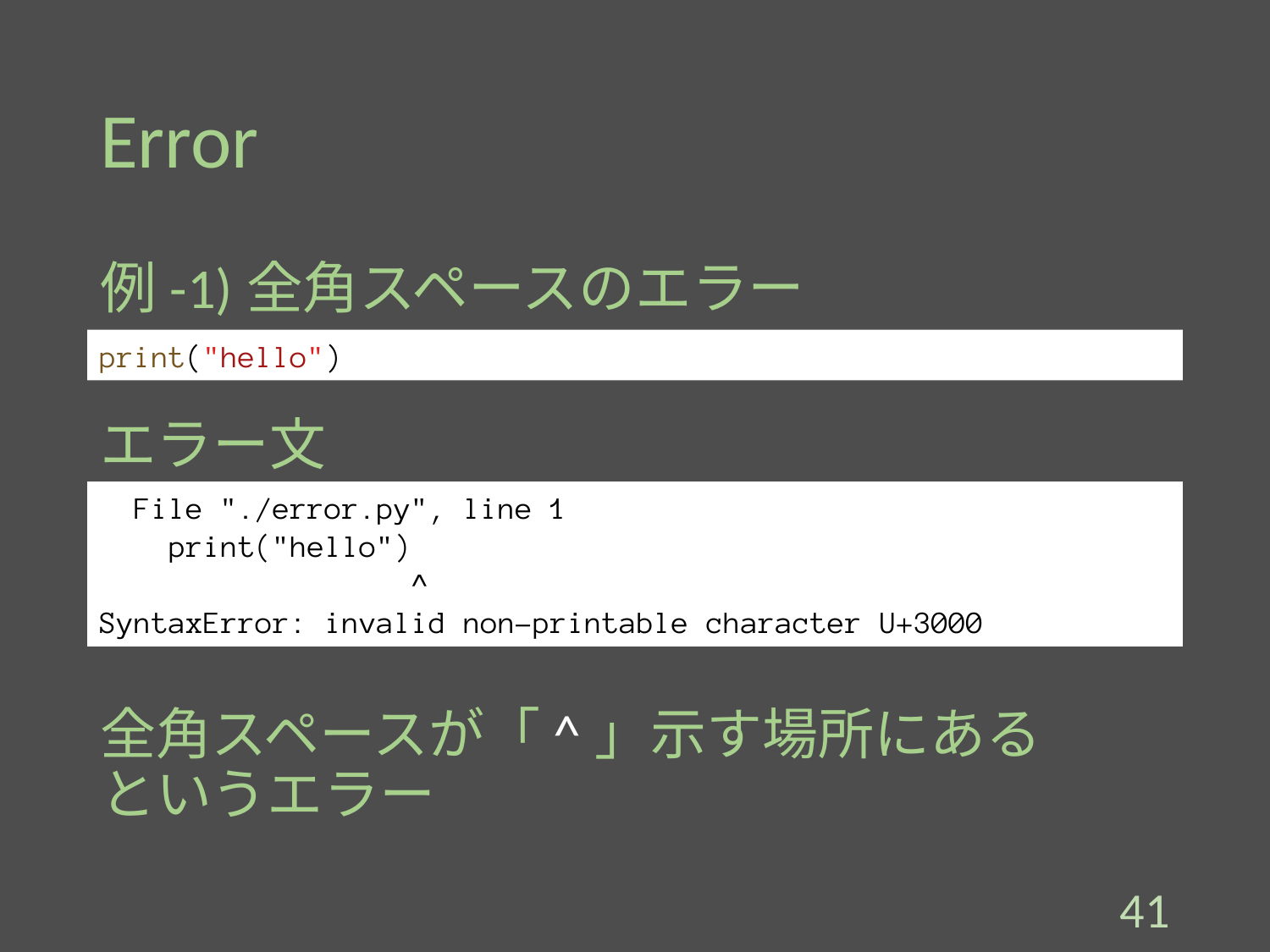

# Error
例-1)全角スペースのエラー

エラー文
print("hello")
  File "./error.py", line 1
    print("hello")
                  ^
SyntaxError: invalid non-printable character U+3000
全角スペースが「^」示す場所にある
というエラー
41